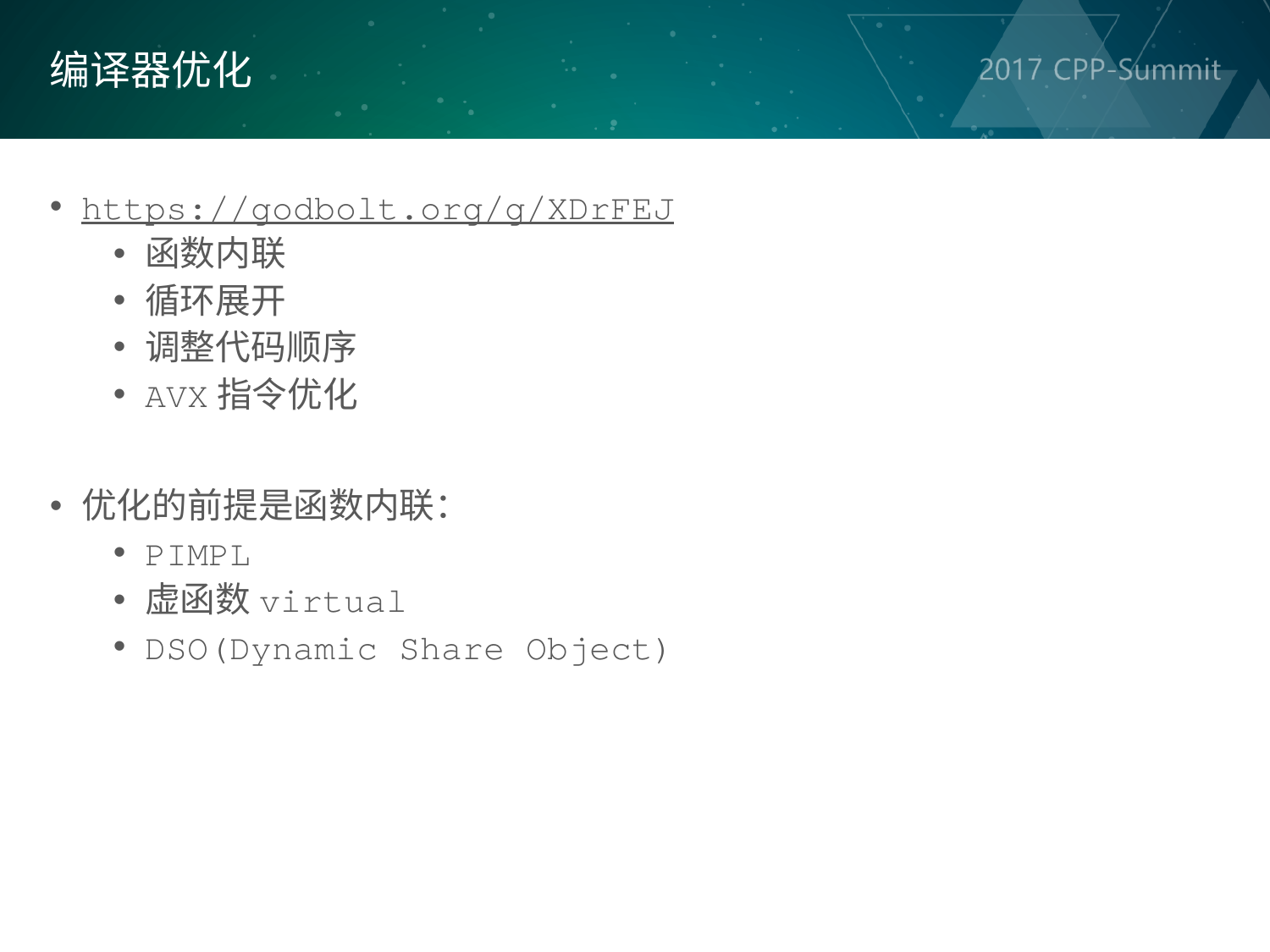

编译器优化
https://godbolt.org/g/XDrFEJ
函数内联
循环展开
调整代码顺序
AVX指令优化

优化的前提是函数内联：
PIMPL
虚函数virtual
DSO(Dynamic Share Object)